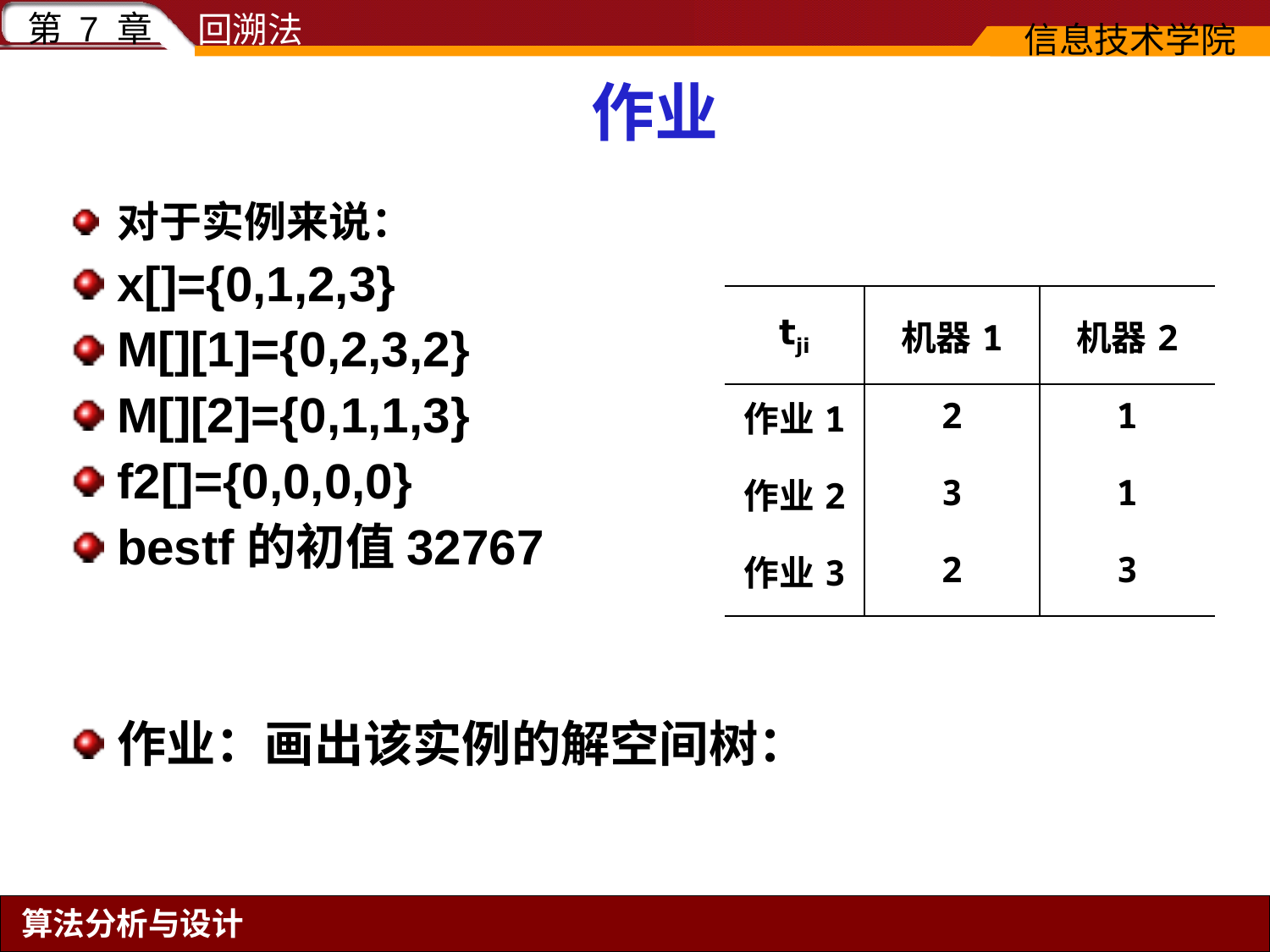

# 作业
对于实例来说：
x[]={0,1,2,3}
M[][1]={0,2,3,2}
M[][2]={0,1,1,3}
f2[]={0,0,0,0}
bestf的初值32767

作业：画出该实例的解空间树：

| tji | 机器1 | 机器2 |
| --- | --- | --- |
| 作业1 | 2 | 1 |
| 作业2 | 3 | 1 |
| 作业3 | 2 | 3 |